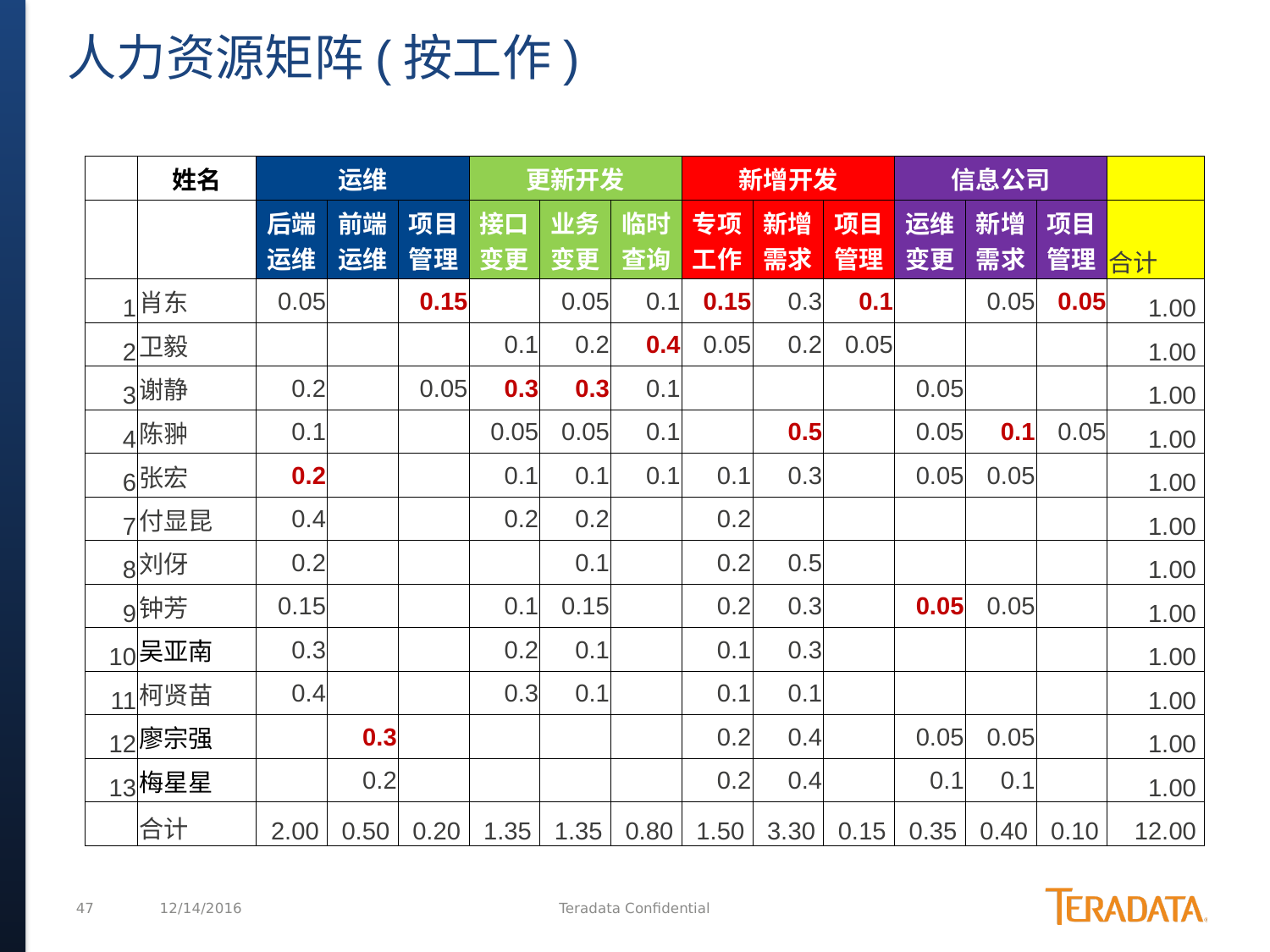

# 人力资源矩阵(按工作)
| 序 | 姓名 | 运维 |  |  | 更新开发 |  |  | 新增开发 |  |  | 信息公司 |  |  |  |
| --- | --- | --- | --- | --- | --- | --- | --- | --- | --- | --- | --- | --- | --- | --- |
|  |  | 后端运维 | 前端运维 | 项目管理 | 接口变更 | 业务变更 | 临时查询 | 专项工作 | 新增需求 | 项目管理 | 运维变更 | 新增需求 | 项目管理 | 合计 |
| 1 | 肖东 | 0.05 |  | 0.15 |  | 0.05 | 0.1 | 0.15 | 0.3 | 0.1 |  | 0.05 | 0.05 | 1.00 |
| 2 | 卫毅 |  |  |  | 0.1 | 0.2 | 0.4 | 0.05 | 0.2 | 0.05 |  |  |  | 1.00 |
| 3 | 谢静 | 0.2 |  | 0.05 | 0.3 | 0.3 | 0.1 |  |  |  | 0.05 |  |  | 1.00 |
| 4 | 陈翀 | 0.1 |  |  | 0.05 | 0.05 | 0.1 |  | 0.5 |  | 0.05 | 0.1 | 0.05 | 1.00 |
| 6 | 张宏 | 0.2 |  |  | 0.1 | 0.1 | 0.1 | 0.1 | 0.3 |  | 0.05 | 0.05 |  | 1.00 |
| 7 | 付显昆 | 0.4 |  |  | 0.2 | 0.2 |  | 0.2 |  |  |  |  |  | 1.00 |
| 8 | 刘伢 | 0.2 |  |  |  | 0.1 |  | 0.2 | 0.5 |  |  |  |  | 1.00 |
| 9 | 钟芳 | 0.15 |  |  | 0.1 | 0.15 |  | 0.2 | 0.3 |  | 0.05 | 0.05 |  | 1.00 |
| 10 | 吴亚南 | 0.3 |  |  | 0.2 | 0.1 |  | 0.1 | 0.3 |  |  |  |  | 1.00 |
| 11 | 柯贤苗 | 0.4 |  |  | 0.3 | 0.1 |  | 0.1 | 0.1 |  |  |  |  | 1.00 |
| 12 | 廖宗强 |  | 0.3 |  |  |  |  | 0.2 | 0.4 |  | 0.05 | 0.05 |  | 1.00 |
| 13 | 梅星星 |  | 0.2 |  |  |  |  | 0.2 | 0.4 |  | 0.1 | 0.1 |  | 1.00 |
|  | 合计 | 2.00 | 0.50 | 0.20 | 1.35 | 1.35 | 0.80 | 1.50 | 3.30 | 0.15 | 0.35 | 0.40 | 0.10 | 12.00 |